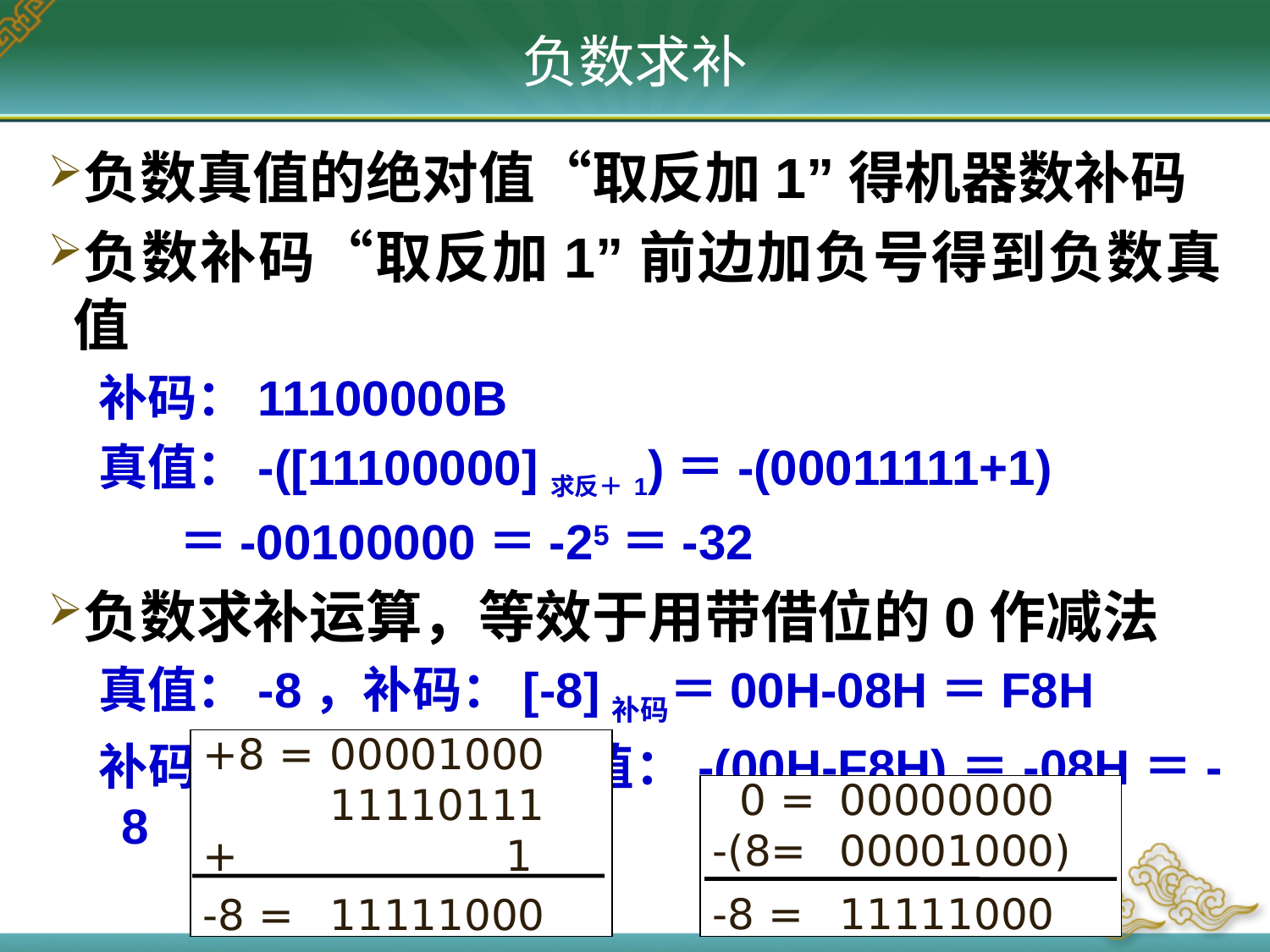

# 负数求补
负数真值的绝对值“取反加1”得机器数补码
负数补码“取反加1”前边加负号得到负数真值
补码：11100000B
真值：-([11100000]求反＋1)＝-(00011111+1)
	    ＝-00100000＝-25＝-32
负数求补运算，等效于用带借位的0作减法
真值：-8，补码：[-8]补码＝00H-08H＝F8H
补码：11111000，真值：-(00H-F8H)＝-08H＝-8
+8 =	00001000
	11110111
+	             1
-8 =	11111000

  0 =	00000000
-(8=	00001000)
-8 =	11111000